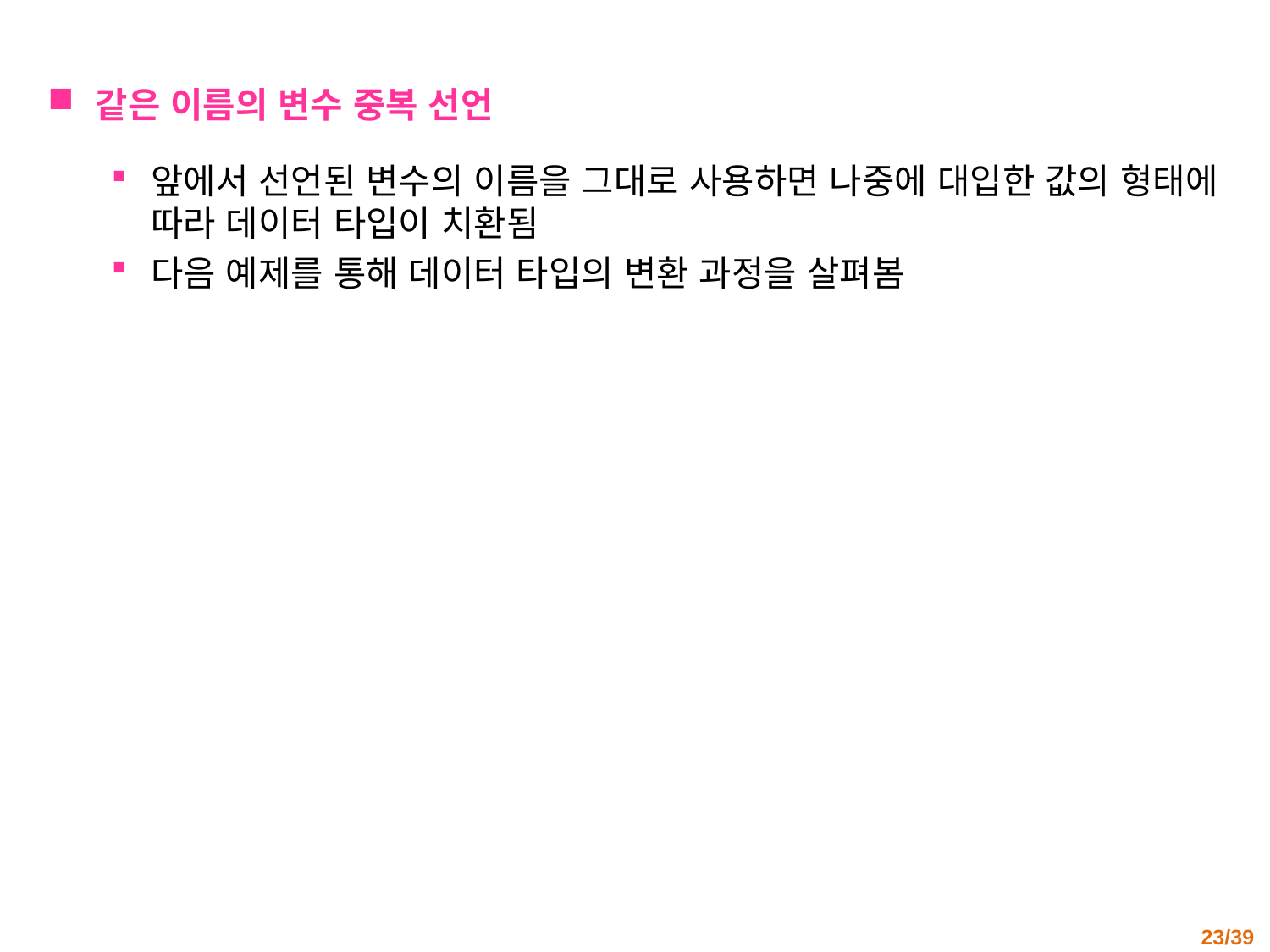

같은 이름의 변수 중복 선언

앞에서 선언된 변수의 이름을 그대로 사용하면 나중에 대입한 값의 형태에 따라 데이터 타입이 치환됨
다음 예제를 통해 데이터 타입의 변환 과정을 살펴봄